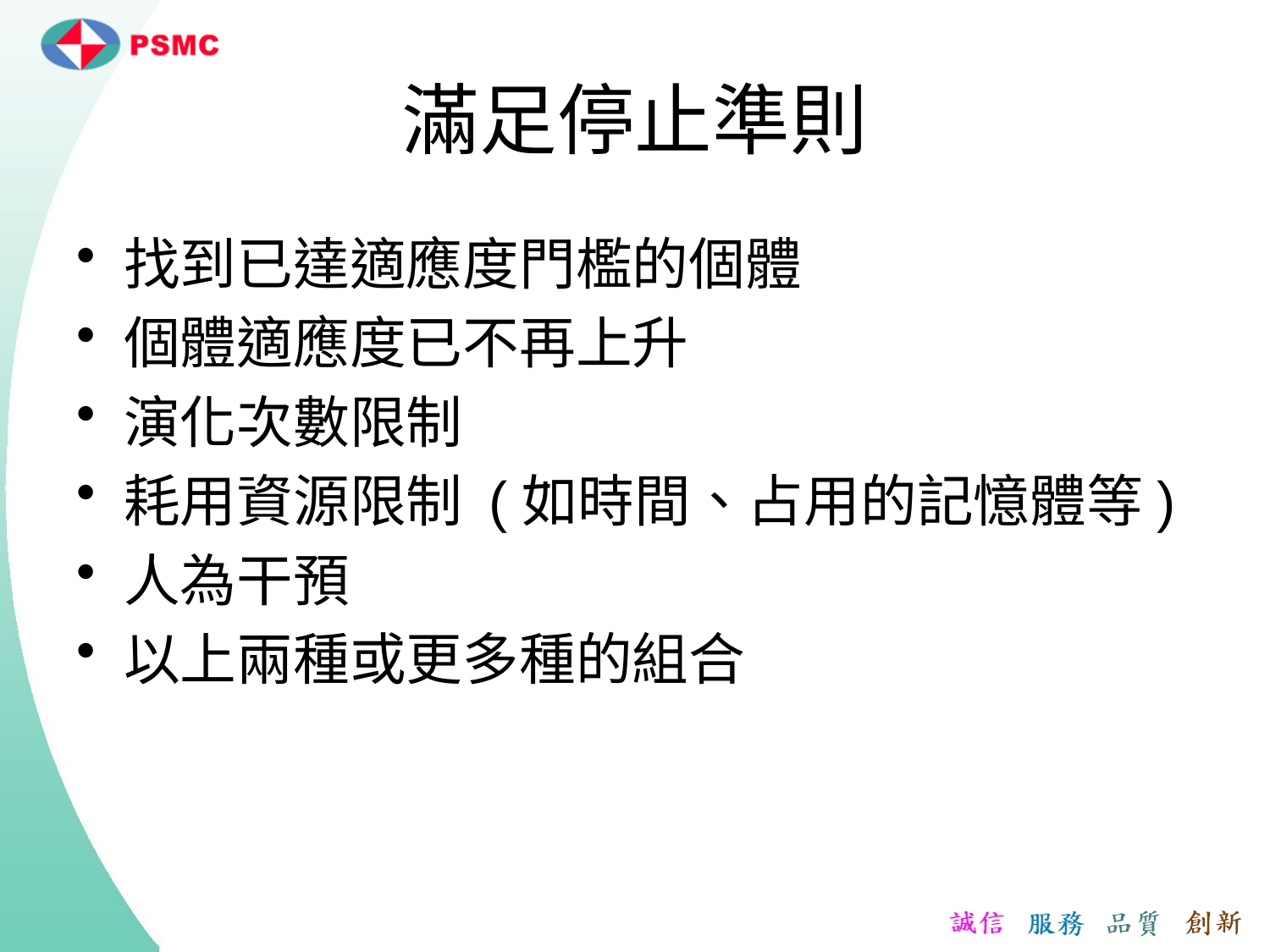

# 滿足停止準則
找到已達適應度門檻的個體
個體適應度已不再上升
演化次數限制
耗用資源限制 (如時間、占用的記憶體等)
人為干預
以上兩種或更多種的組合